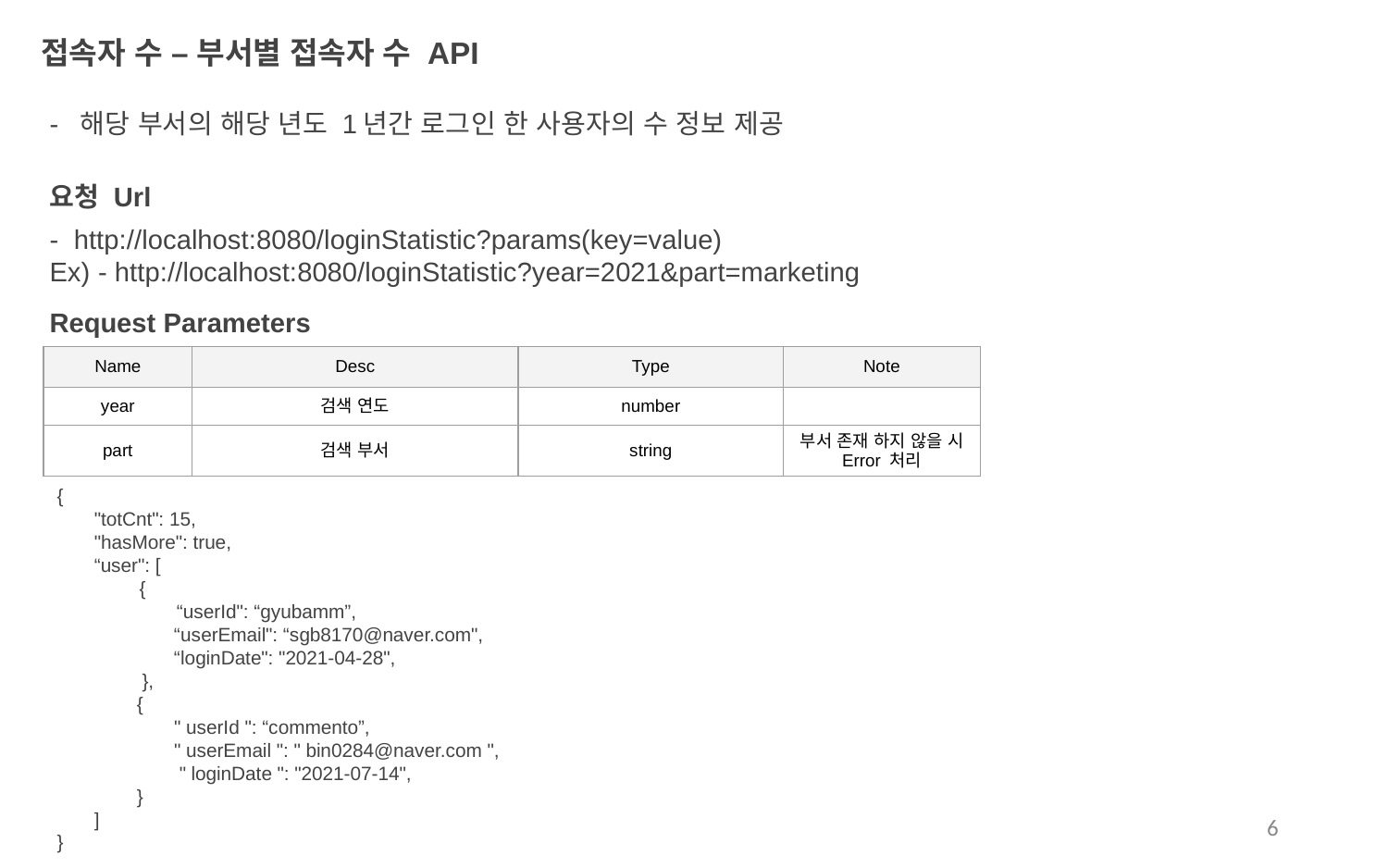

접속자 수 – 부서별 접속자 수 API
-  해당 부서의 해당 년도 1년간 로그인 한 사용자의 수 정보 제공
요청 Url
-  http://localhost:8080/loginStatistic?params(key=value)
Ex) - http://localhost:8080/loginStatistic?year=2021&part=marketing
Request Parameters
| Name | Desc | Type | Note |
| --- | --- | --- | --- |
| year | 검색 연도 | number |  |
| part | 검색 부서 | string | 부서 존재 하지 않을 시 Error 처리 |
{
       "totCnt": 15,
       "hasMore": true,
       “user": [
 	             {
 	                    “userId": “gyubamm”,
                      “userEmail": “sgb8170@naver.com",
                      “loginDate": "2021-04-28",
                },
               {
                      " userId ": “commento”,
                      " userEmail ": " bin0284@naver.com ",
                       " loginDate ": "2021-07-14",
               }
       ]
}

6